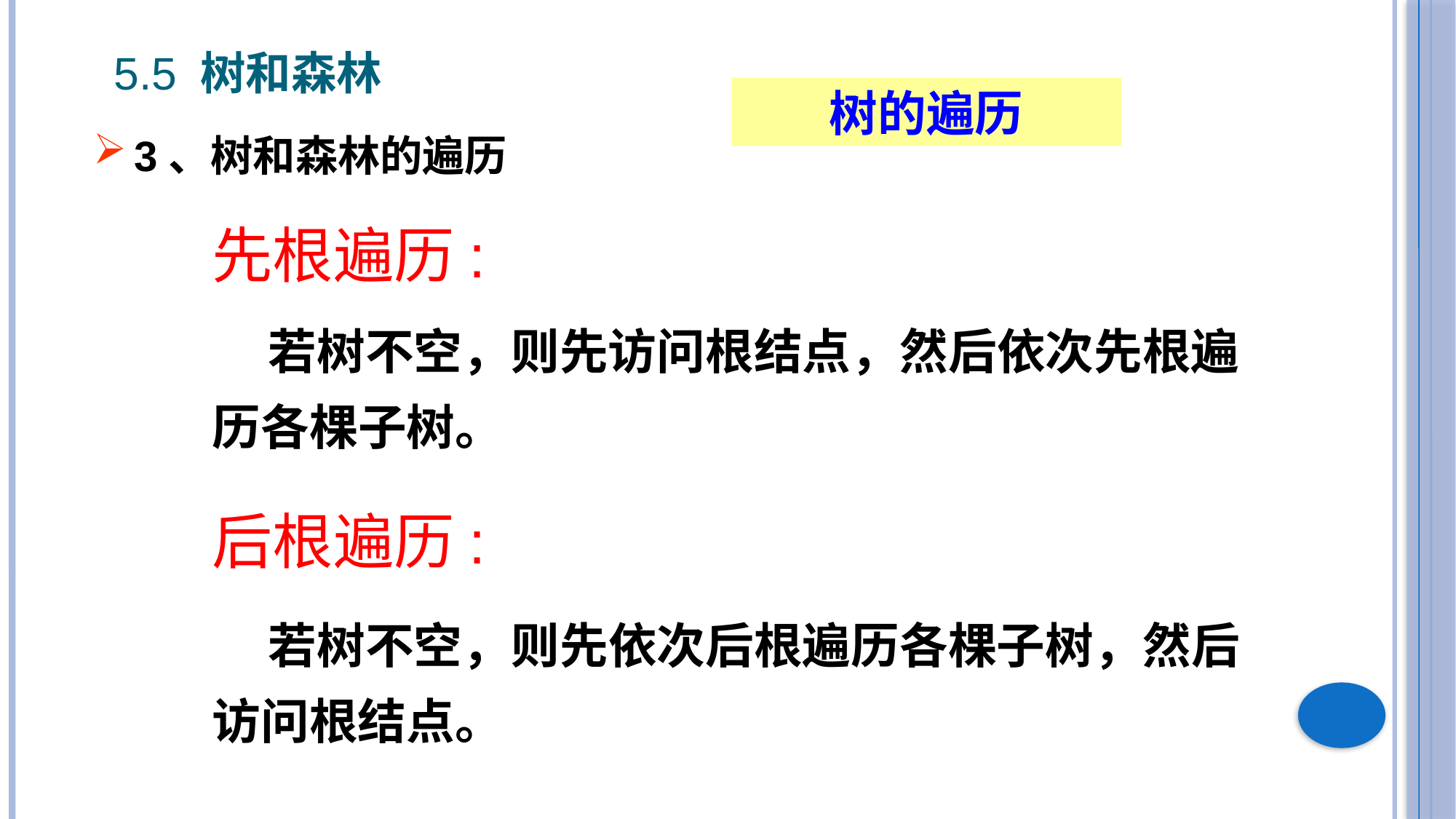

5.5 树和森林
树的遍历
3、树和森林的遍历
先根遍历:
    若树不空，则先访问根结点，然后依次先根遍历各棵子树。
后根遍历:
    若树不空，则先依次后根遍历各棵子树，然后访问根结点。